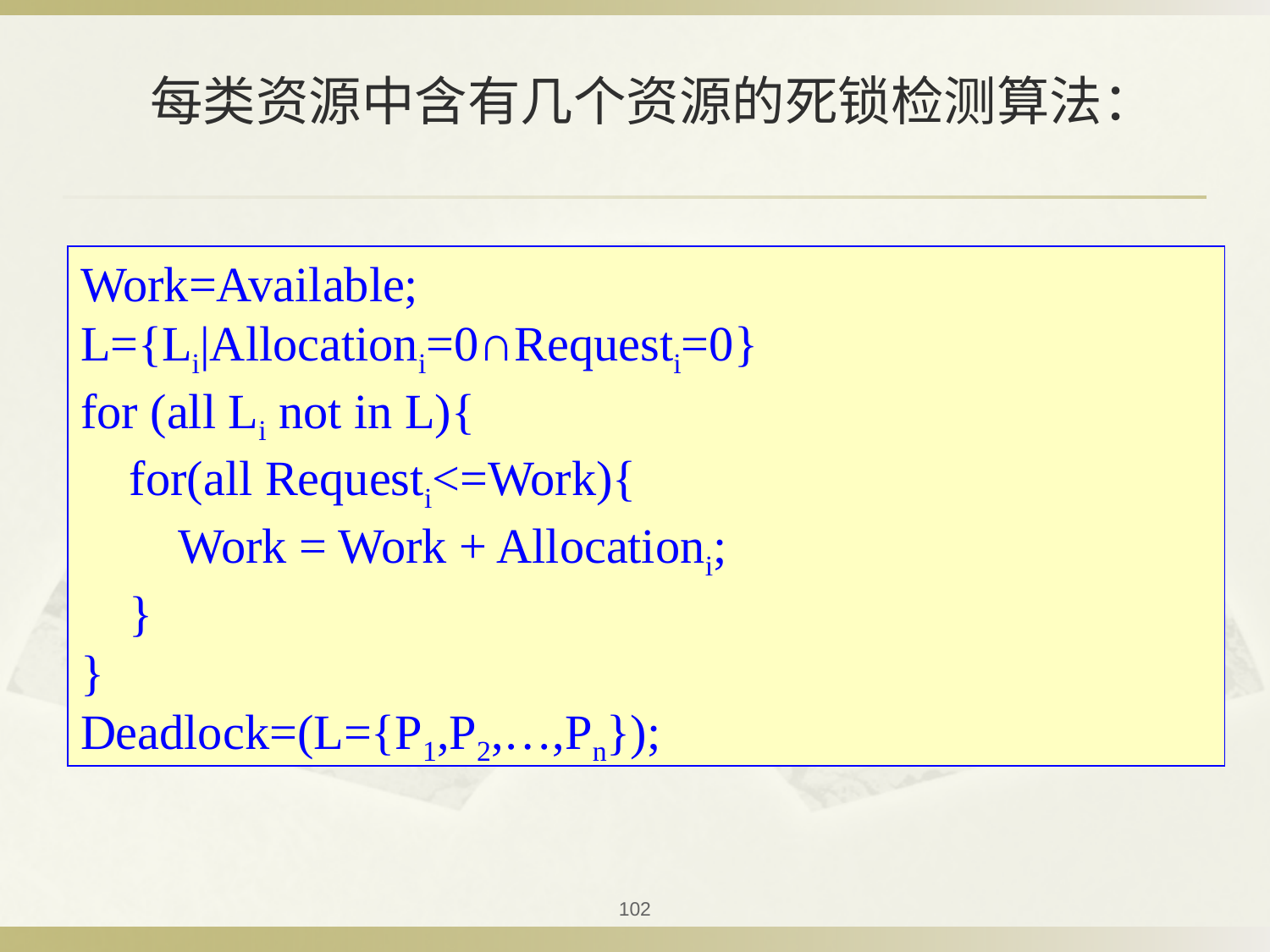

# 每类资源中含有几个资源的死锁检测算法：
Work=Available;
L={Li|Allocationi=0∩Requesti=0}
for (all Li not in L){
    for(all Requesti<=Work){
        Work = Work + Allocationi;
    }
}
Deadlock=(L={P1,P2,…,Pn});
102